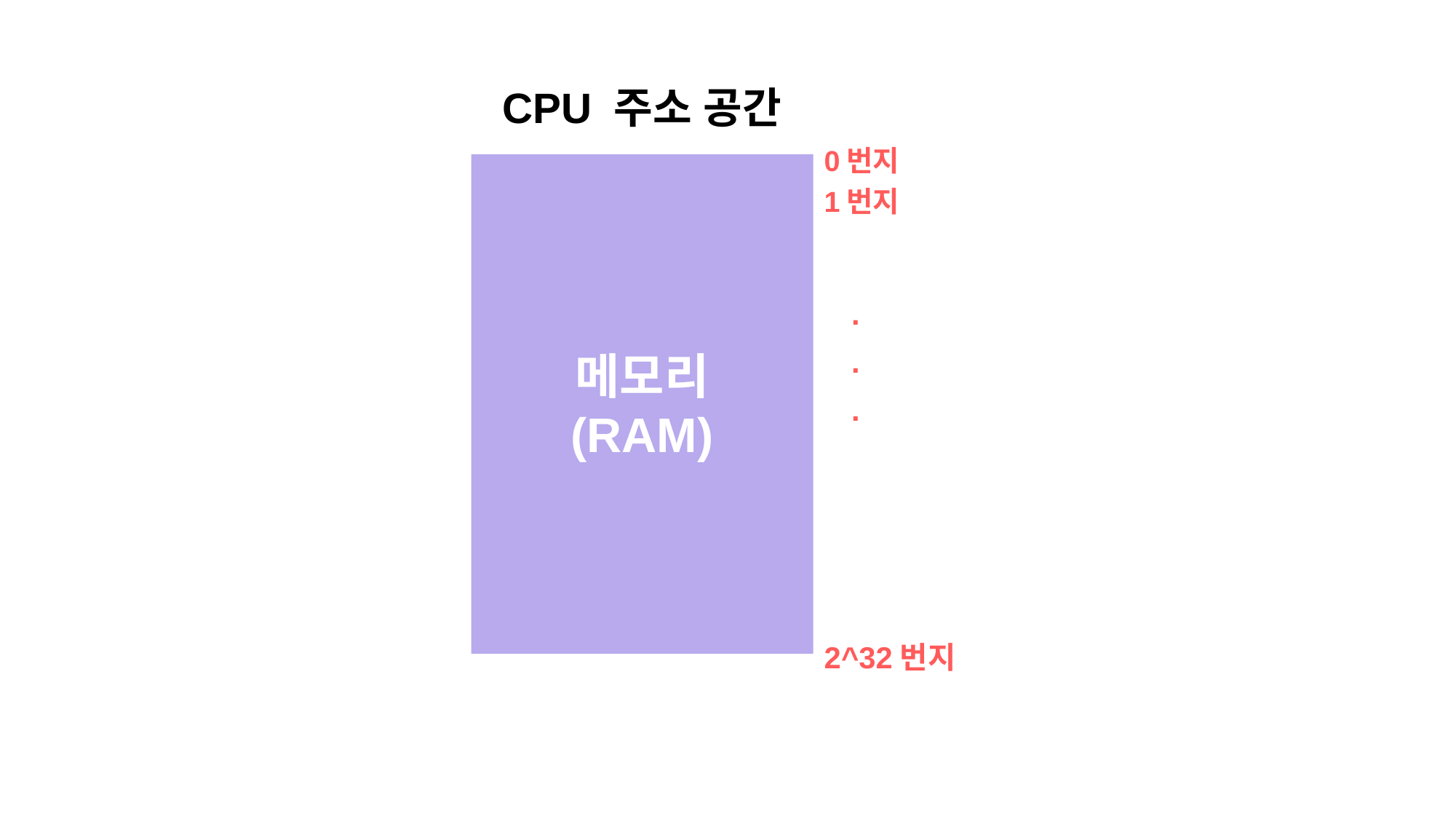

# CPU 주소 공간
0번지
메모리
(RAM)
1번지
.
.
.
2^32번지